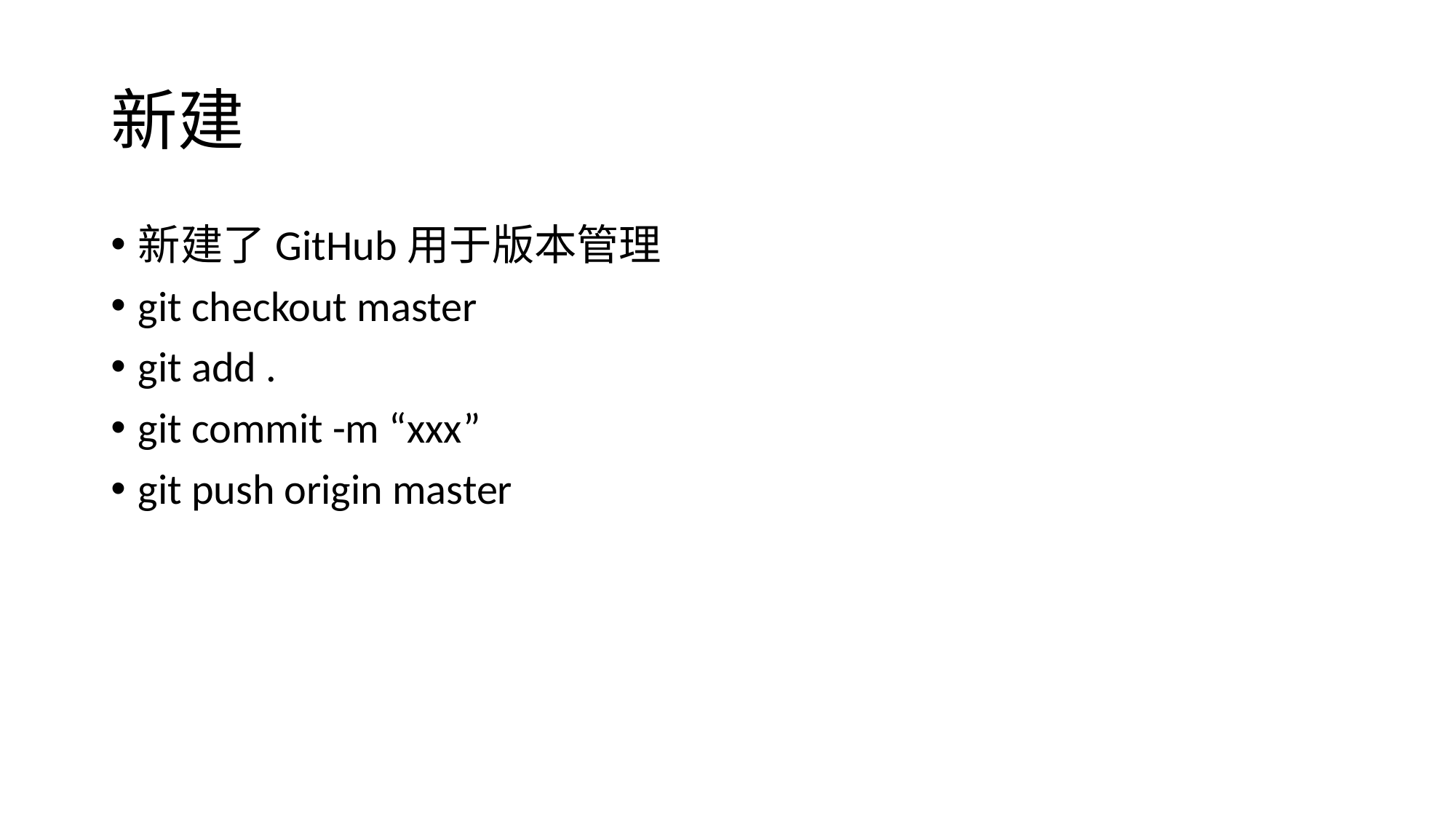

# 新建
新建了GitHub用于版本管理
git checkout master
git add .
git commit -m “xxx”
git push origin master